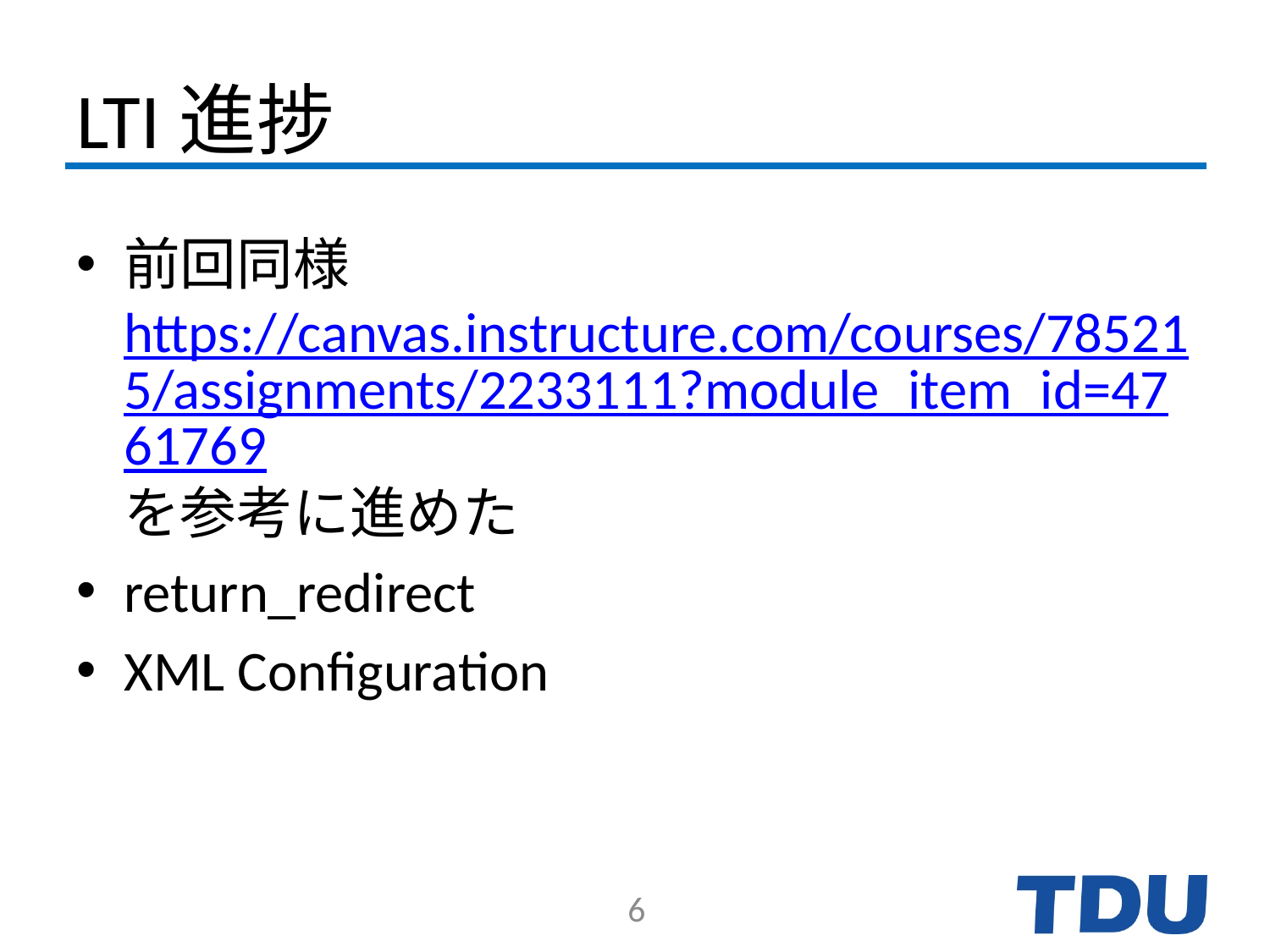

# LTI進捗
前回同様https://canvas.instructure.com/courses/785215/assignments/2233111?module_item_id=4761769を参考に進めた
return_redirect
XML Configuration
6